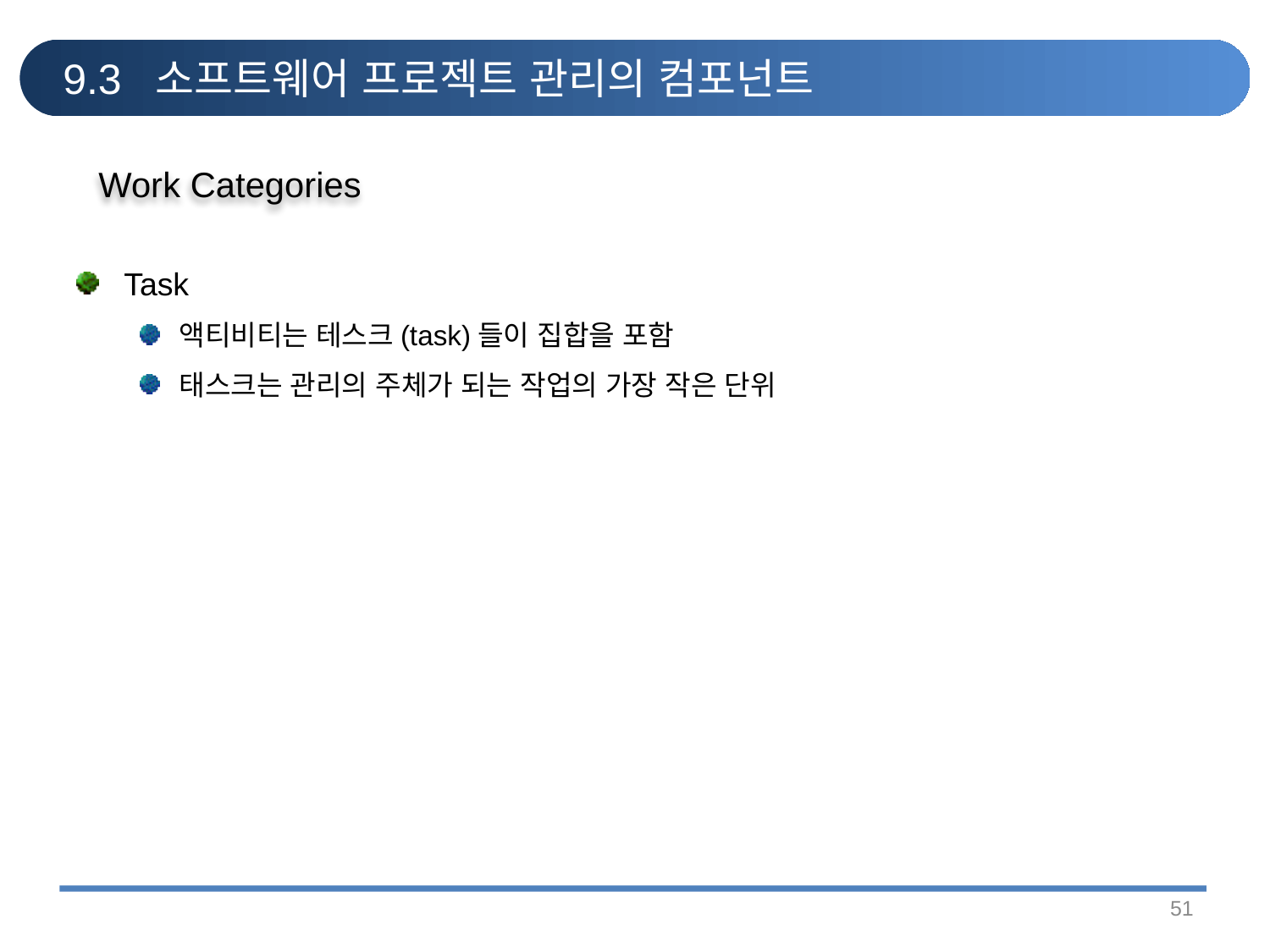

# 9.3  소프트웨어 프로젝트 관리의 컴포넌트
Work Categories
Task
액티비티는 테스크(task)들이 집합을 포함
태스크는 관리의 주체가 되는 작업의 가장 작은 단위
51